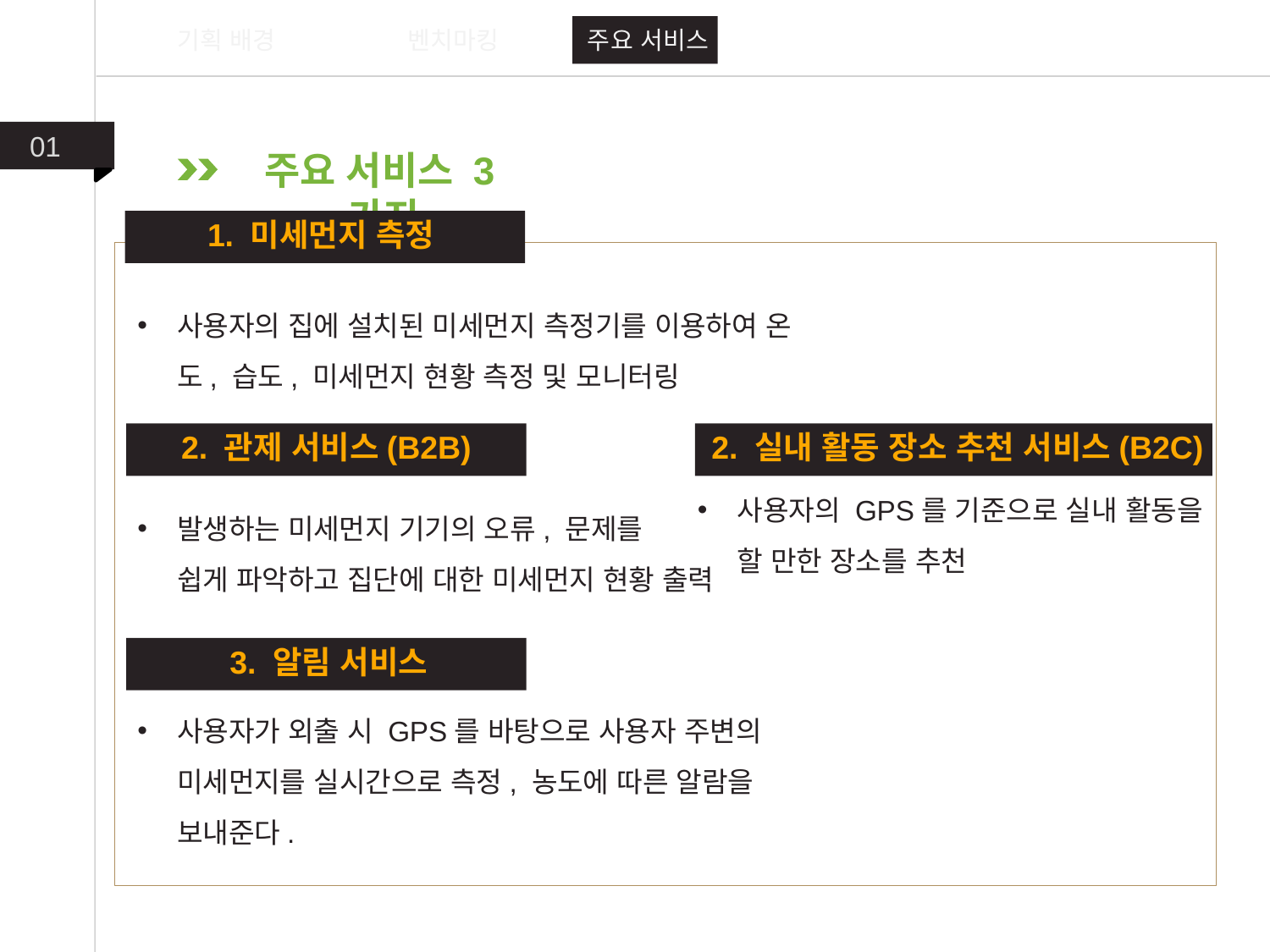

기획 배경
벤치마킹
주요 서비스

01
주요 서비스 3가지

1. 미세먼지 측정

사용자의 집에 설치된 미세먼지 측정기를 이용하여 온도, 습도, 미세먼지 현황 측정 및 모니터링

발생하는 미세먼지 기기의 오류, 문제를
쉽게 파악하고 집단에 대한 미세먼지 현황 출력

사용자가 외출 시 GPS를 바탕으로 사용자 주변의 미세먼지를 실시간으로 측정, 농도에 따른 알람을 보내준다.
2. 관제 서비스(B2B)
2. 실내 활동 장소 추천 서비스(B2C)

사용자의 GPS를 기준으로 실내 활동을
할 만한 장소를 추천
3. 알림 서비스